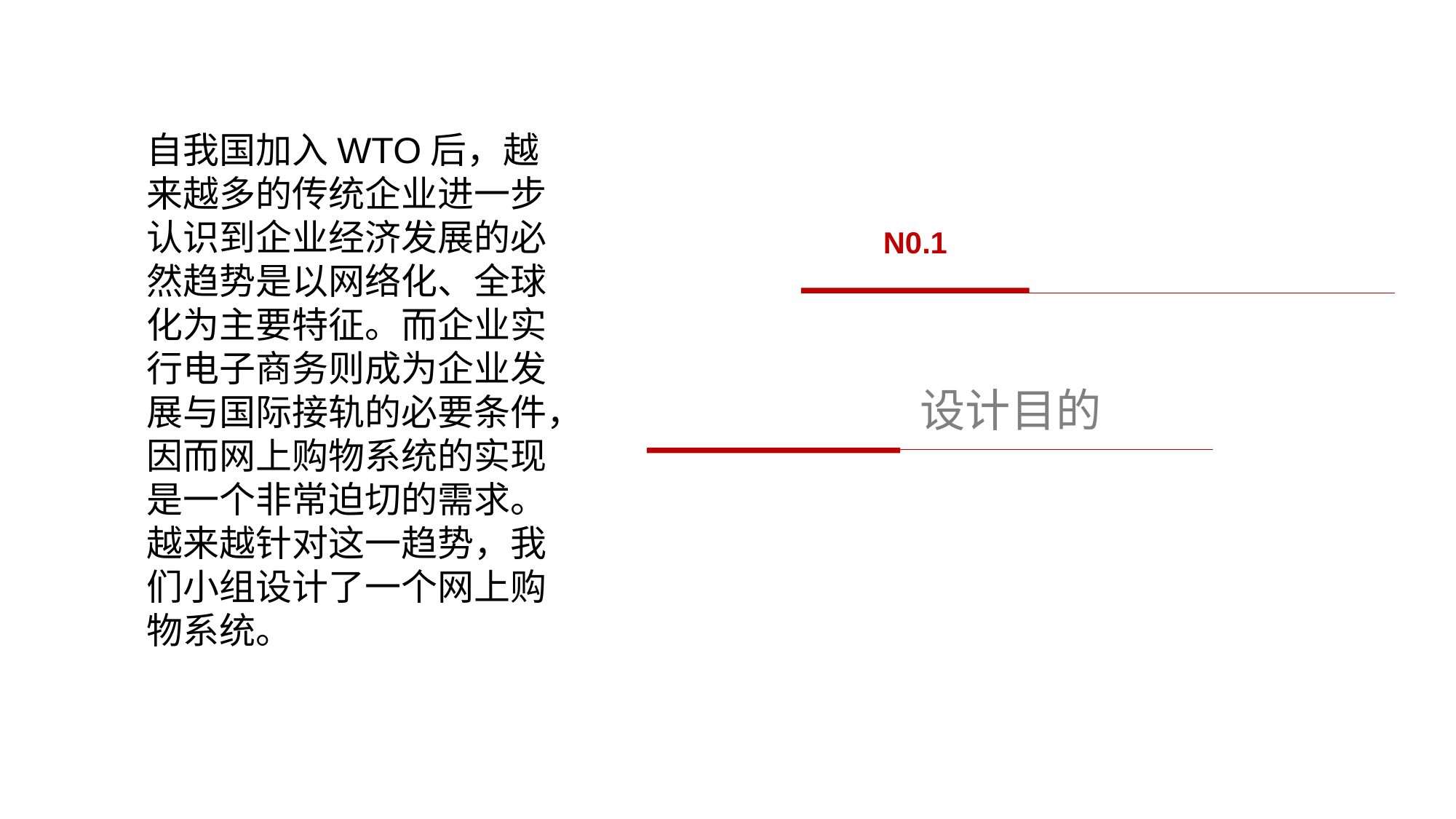

自我国加入WTO后，越来越多的传统企业进一步认识到企业经济发展的必然趋势是以网络化、全球化为主要特征。而企业实行电子商务则成为企业发展与国际接轨的必要条件，因而网上购物系统的实现是一个非常迫切的需求。越来越针对这一趋势，我们小组设计了一个网上购物系统。
N0.1

# 设计目的